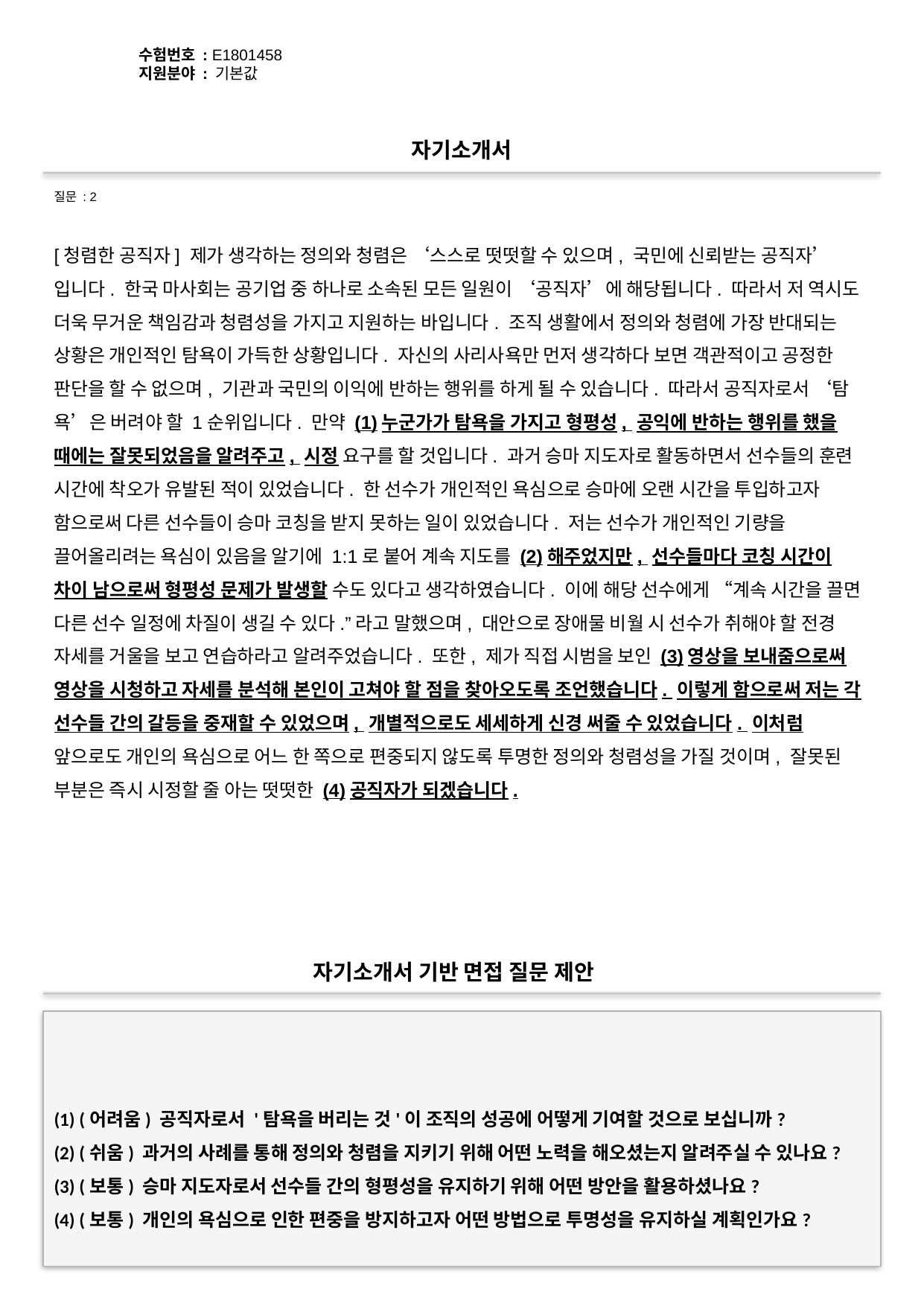

수험번호 : E1801458
지원분야 : 기본값
#

자기소개서

질문 : 2

[청렴한 공직자] 제가 생각하는 정의와 청렴은 ‘스스로 떳떳할 수 있으며, 국민에 신뢰받는 공직자’입니다. 한국 마사회는 공기업 중 하나로 소속된 모든 일원이 ‘공직자’에 해당됩니다. 따라서 저 역시도 더욱 무거운 책임감과 청렴성을 가지고 지원하는 바입니다. 조직 생활에서 정의와 청렴에 가장 반대되는 상황은 개인적인 탐욕이 가득한 상황입니다. 자신의 사리사욕만 먼저 생각하다 보면 객관적이고 공정한 판단을 할 수 없으며, 기관과 국민의 이익에 반하는 행위를 하게 될 수 있습니다. 따라서 공직자로서 ‘탐욕’은 버려야 할 1순위입니다. 만약 (1)누군가가 탐욕을 가지고 형평성, 공익에 반하는 행위를 했을 때에는 잘못되었음을 알려주고, 시정 요구를 할 것입니다. 과거 승마 지도자로 활동하면서 선수들의 훈련 시간에 착오가 유발된 적이 있었습니다. 한 선수가 개인적인 욕심으로 승마에 오랜 시간을 투입하고자 함으로써 다른 선수들이 승마 코칭을 받지 못하는 일이 있었습니다. 저는 선수가 개인적인 기량을 끌어올리려는 욕심이 있음을 알기에 1:1로 붙어 계속 지도를 (2)해주었지만, 선수들마다 코칭 시간이 차이 남으로써 형평성 문제가 발생할 수도 있다고 생각하였습니다. 이에 해당 선수에게 “계속 시간을 끌면 다른 선수 일정에 차질이 생길 수 있다.”라고 말했으며, 대안으로 장애물 비월 시 선수가 취해야 할 전경 자세를 거울을 보고 연습하라고 알려주었습니다. 또한, 제가 직접 시범을 보인 (3)영상을 보내줌으로써 영상을 시청하고 자세를 분석해 본인이 고쳐야 할 점을 찾아오도록 조언했습니다. 이렇게 함으로써 저는 각 선수들 간의 갈등을 중재할 수 있었으며, 개별적으로도 세세하게 신경 써줄 수 있었습니다. 이처럼 앞으로도 개인의 욕심으로 어느 한 쪽으로 편중되지 않도록 투명한 정의와 청렴성을 가질 것이며, 잘못된 부분은 즉시 시정할 줄 아는 떳떳한 (4)공직자가 되겠습니다.

자기소개서 기반 면접 질문 제안

(1) (어려움) 공직자로서 '탐욕을 버리는 것'이 조직의 성공에 어떻게 기여할 것으로 보십니까?
(2) (쉬움) 과거의 사례를 통해 정의와 청렴을 지키기 위해 어떤 노력을 해오셨는지 알려주실 수 있나요?
(3) (보통) 승마 지도자로서 선수들 간의 형평성을 유지하기 위해 어떤 방안을 활용하셨나요?
(4) (보통) 개인의 욕심으로 인한 편중을 방지하고자 어떤 방법으로 투명성을 유지하실 계획인가요?